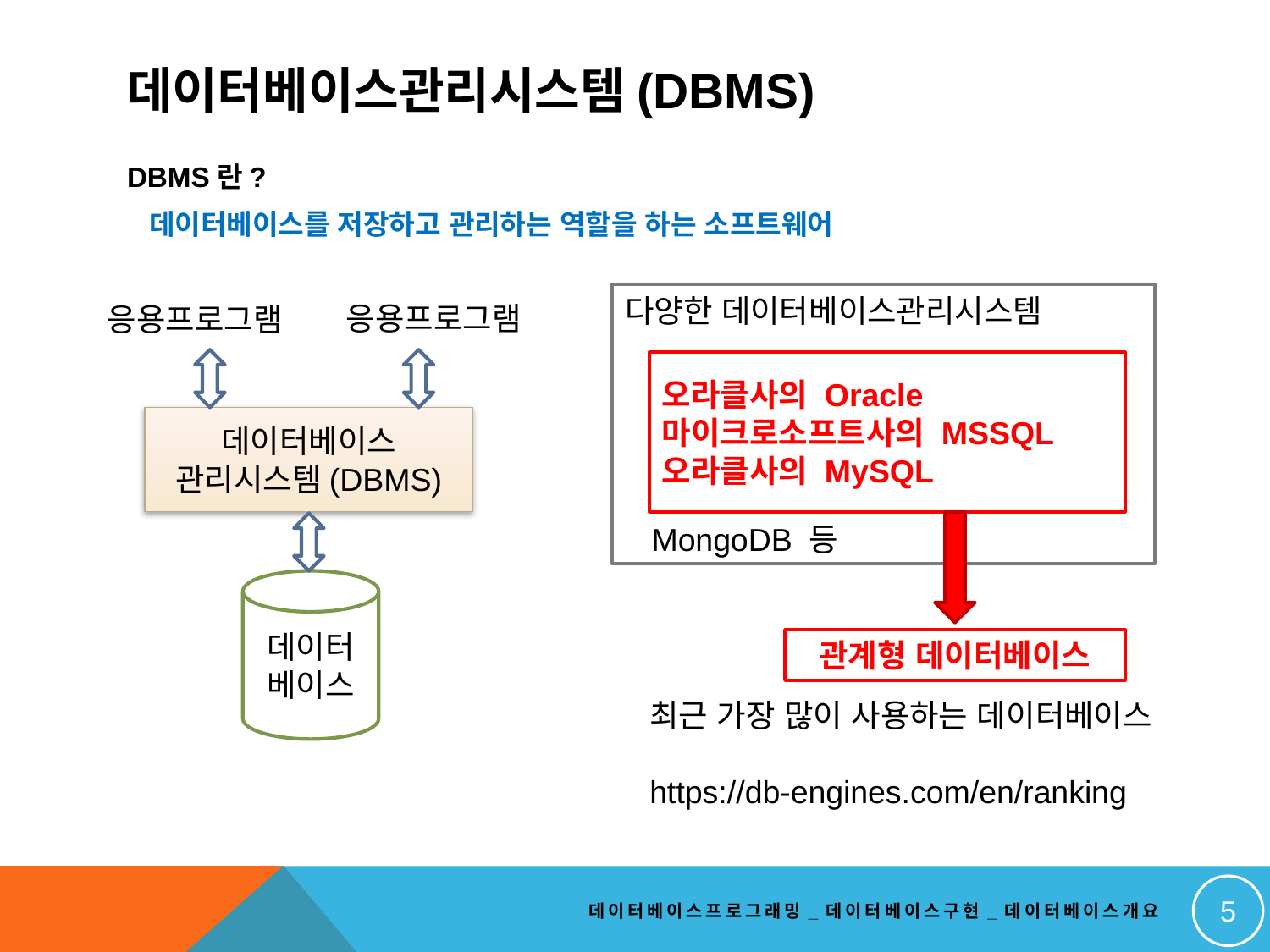

# 데이터베이스관리시스템(DBMS)
DBMS란?
  데이터베이스를 저장하고 관리하는 역할을 하는 소프트웨어
다양한 데이터베이스관리시스템

   MongoDB 등
응용프로그램
응용프로그램

데이터베이스
관리시스템(DBMS)

데이터베이스
오라클사의 Oracle
마이크로소프트사의 MSSQL
오라클사의 MySQL

관계형 데이터베이스
최근 가장 많이 사용하는 데이터베이스

https://db-engines.com/en/ranking

5
데이터베이스프로그래밍_데이터베이스구현_데이터베이스개요